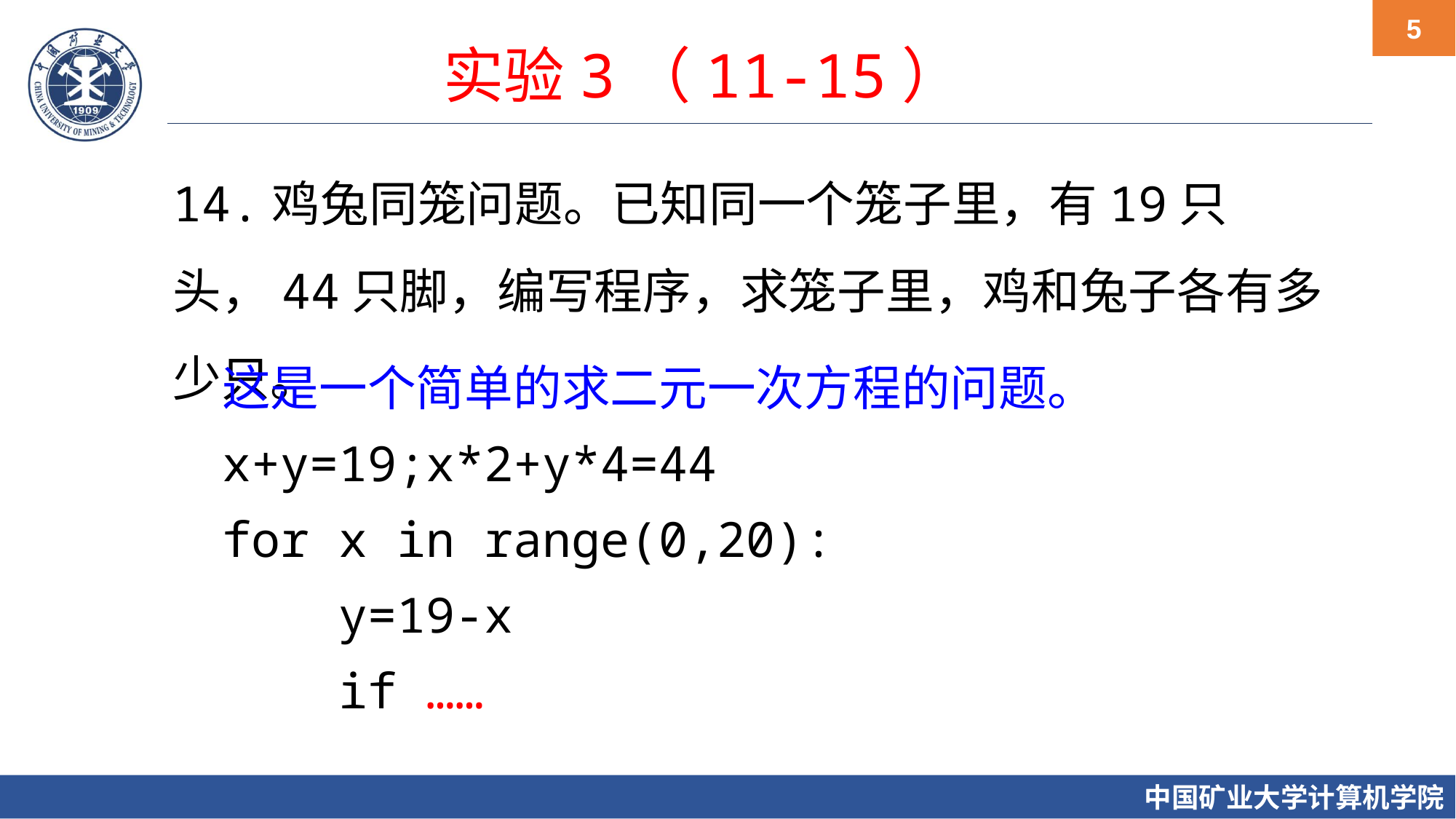

实验3（11-15）
14.鸡兔同笼问题。已知同一个笼子里，有19只头，44只脚，编写程序，求笼子里，鸡和兔子各有多少只。
这是一个简单的求二元一次方程的问题。
x+y=19;x*2+y*4=44
for x in range(0,20):
    y=19-x
    if ……